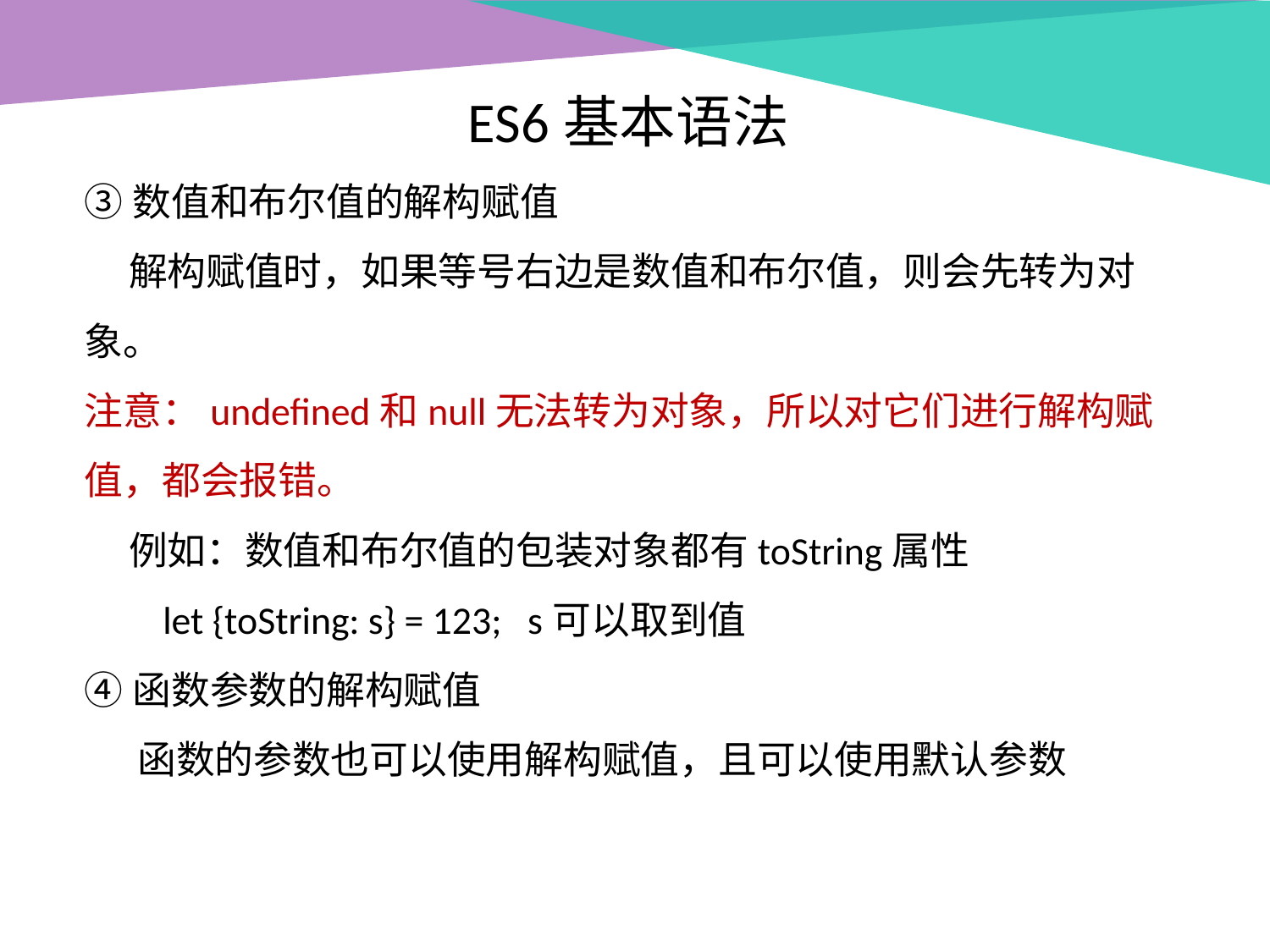

ES6基本语法
③数值和布尔值的解构赋值
    解构赋值时，如果等号右边是数值和布尔值，则会先转为对象。
注意：undefined和null无法转为对象，所以对它们进行解构赋值，都会报错。
    例如：数值和布尔值的包装对象都有toString属性
         let {toString: s} = 123;   s可以取到值
④函数参数的解构赋值
     函数的参数也可以使用解构赋值，且可以使用默认参数